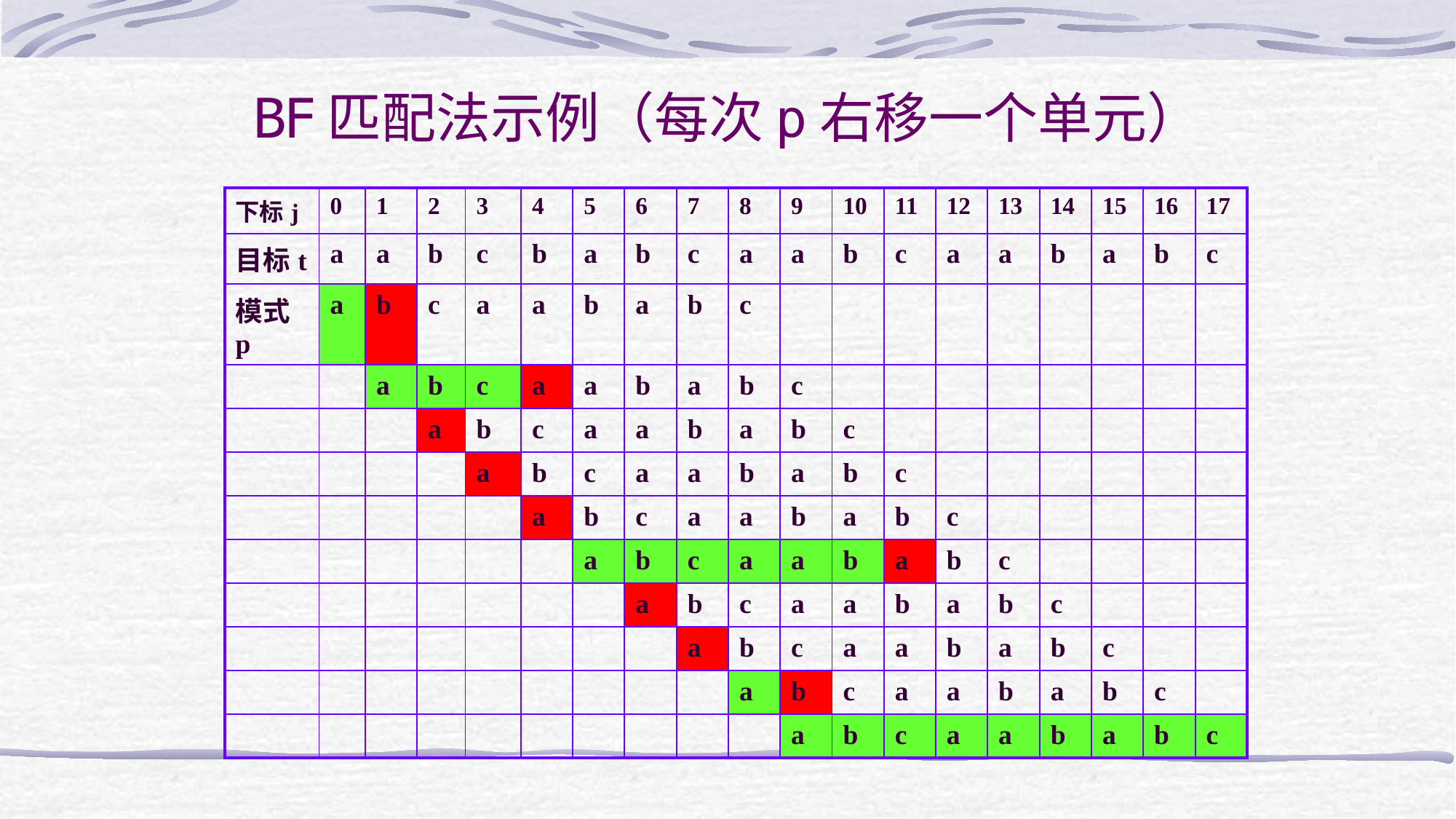

# BF匹配法示例（每次p右移一个单元）
| 下标j | 0 | 1 | 2 | 3 | 4 | 5 | 6 | 7 | 8 | 9 | 10 | 11 | 12 | 13 | 14 | 15 | 16 | 17 |
| --- | --- | --- | --- | --- | --- | --- | --- | --- | --- | --- | --- | --- | --- | --- | --- | --- | --- | --- |
| 目标t | a | a | b | c | b | a | b | c | a | a | b | c | a | a | b | a | b | c |
| 模式p | a | b | c | a | a | b | a | b | c |  |  |  |  |  |  |  |  |  |
|  |  | a | b | c | a | a | b | a | b | c |  |  |  |  |  |  |  |  |
|  |  |  | a | b | c | a | a | b | a | b | c |  |  |  |  |  |  |  |
|  |  |  |  | a | b | c | a | a | b | a | b | c |  |  |  |  |  |  |
|  |  |  |  |  | a | b | c | a | a | b | a | b | c |  |  |  |  |  |
|  |  |  |  |  |  | a | b | c | a | a | b | a | b | c |  |  |  |  |
|  |  |  |  |  |  |  | a | b | c | a | a | b | a | b | c |  |  |  |
|  |  |  |  |  |  |  |  | a | b | c | a | a | b | a | b | c |  |  |
|  |  |  |  |  |  |  |  |  | a | b | c | a | a | b | a | b | c |  |
|  |  |  |  |  |  |  |  |  |  | a | b | c | a | a | b | a | b | c |
7